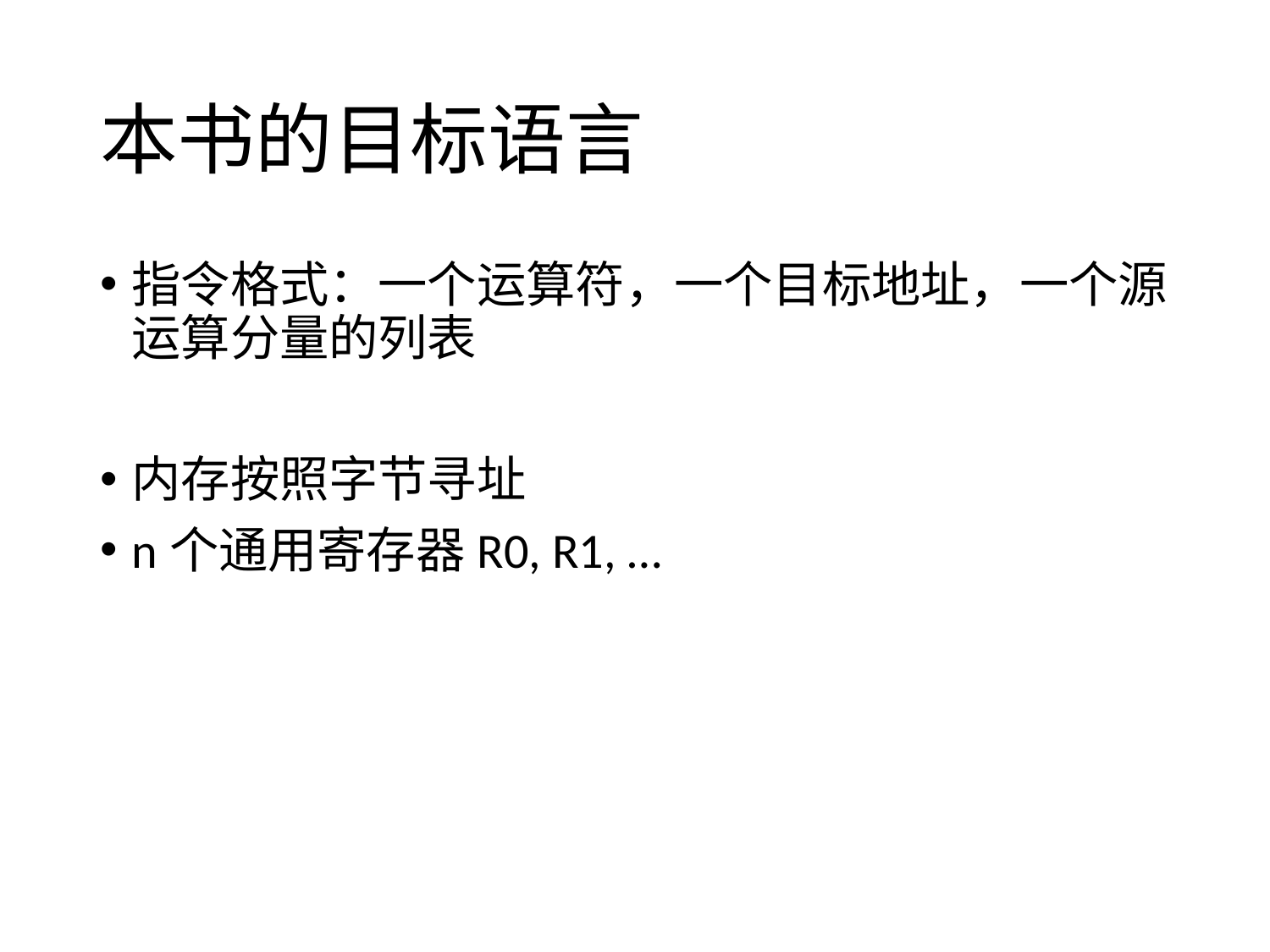

# 本书的目标语言
指令格式：一个运算符，一个目标地址，一个源运算分量的列表

内存按照字节寻址
n个通用寄存器R0, R1, …